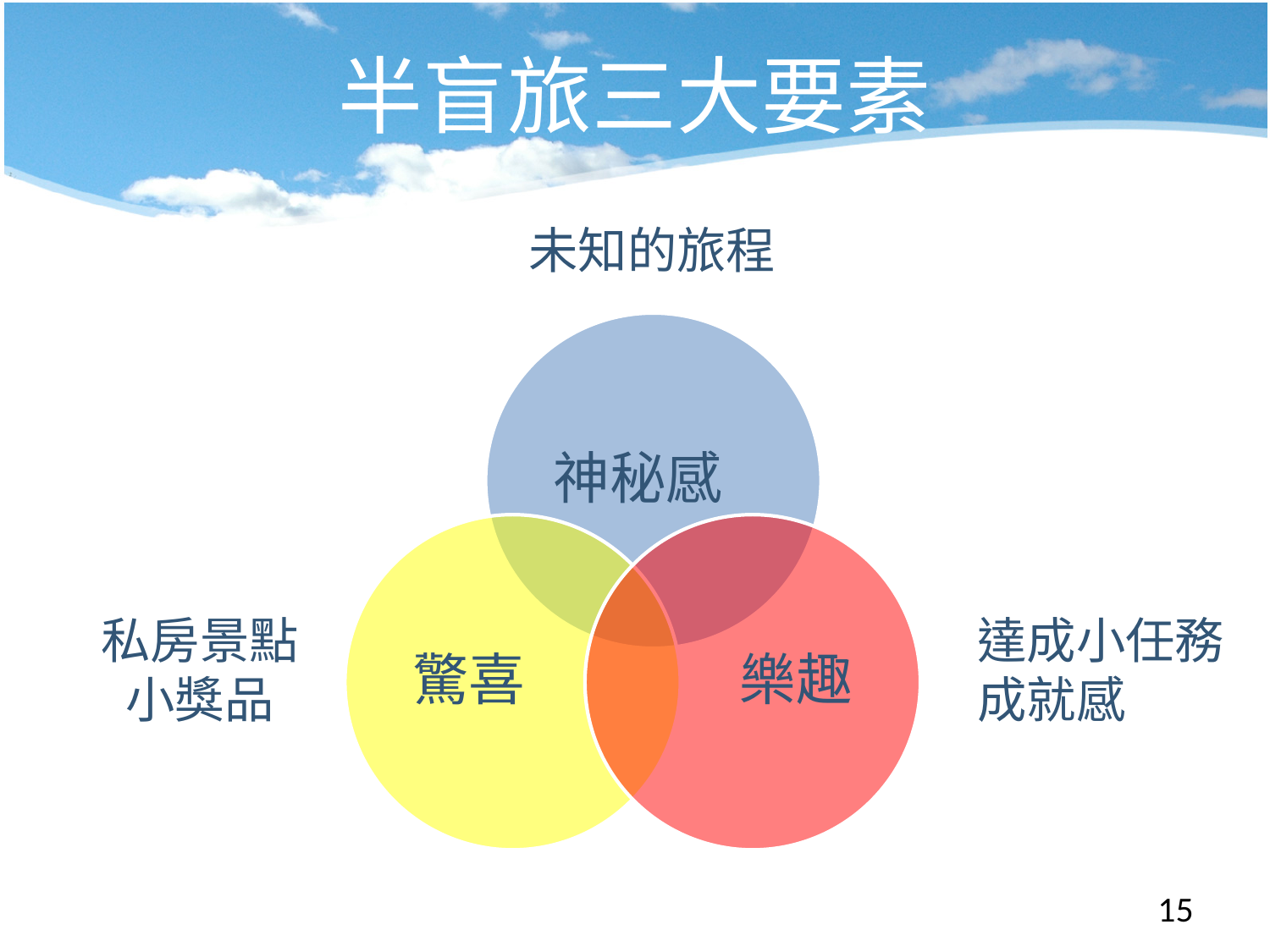

# 半盲旅三大要素
未知的旅程
神秘感
驚喜
樂趣
私房景點
小獎品
達成小任務
成就感
15